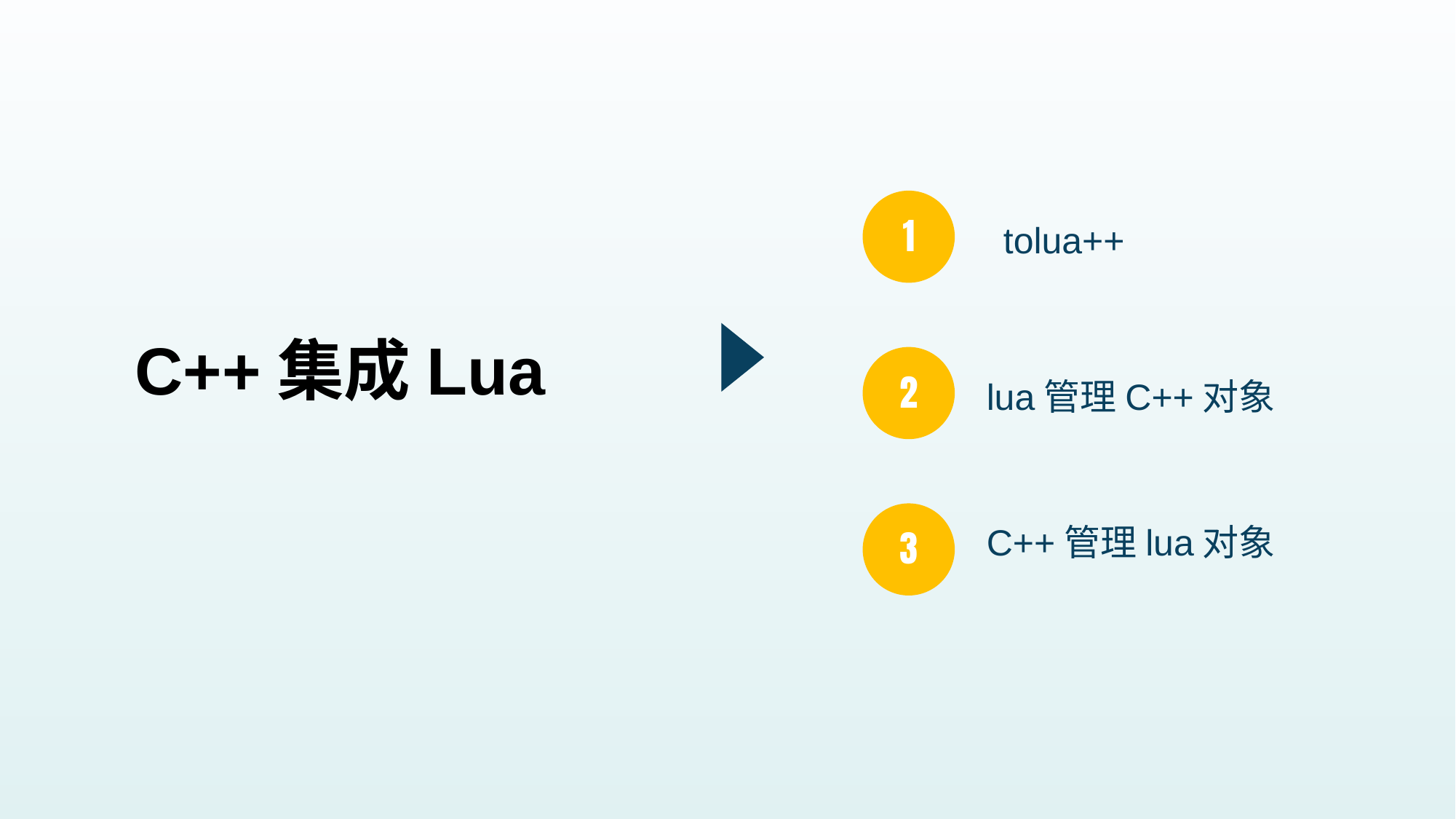

1
tolua++
C++集成Lua

2
lua管理C++对象
3
C++管理lua对象